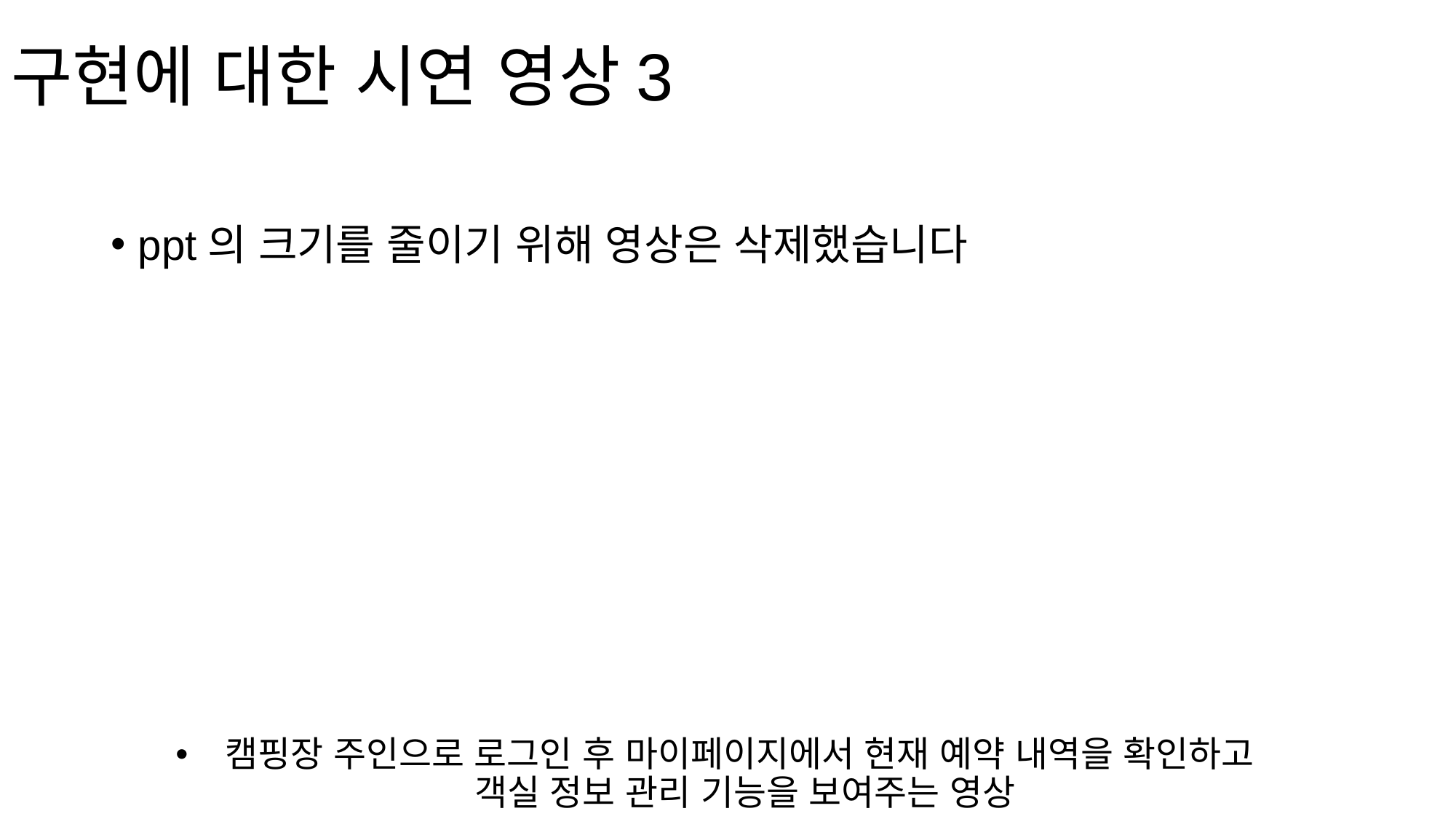

# 구현에 대한 시연 영상3
ppt의 크기를 줄이기 위해 영상은 삭제했습니다

캠핑장 주인으로 로그인 후 마이페이지에서 현재 예약 내역을 확인하고
 객실 정보 관리 기능을 보여주는 영상